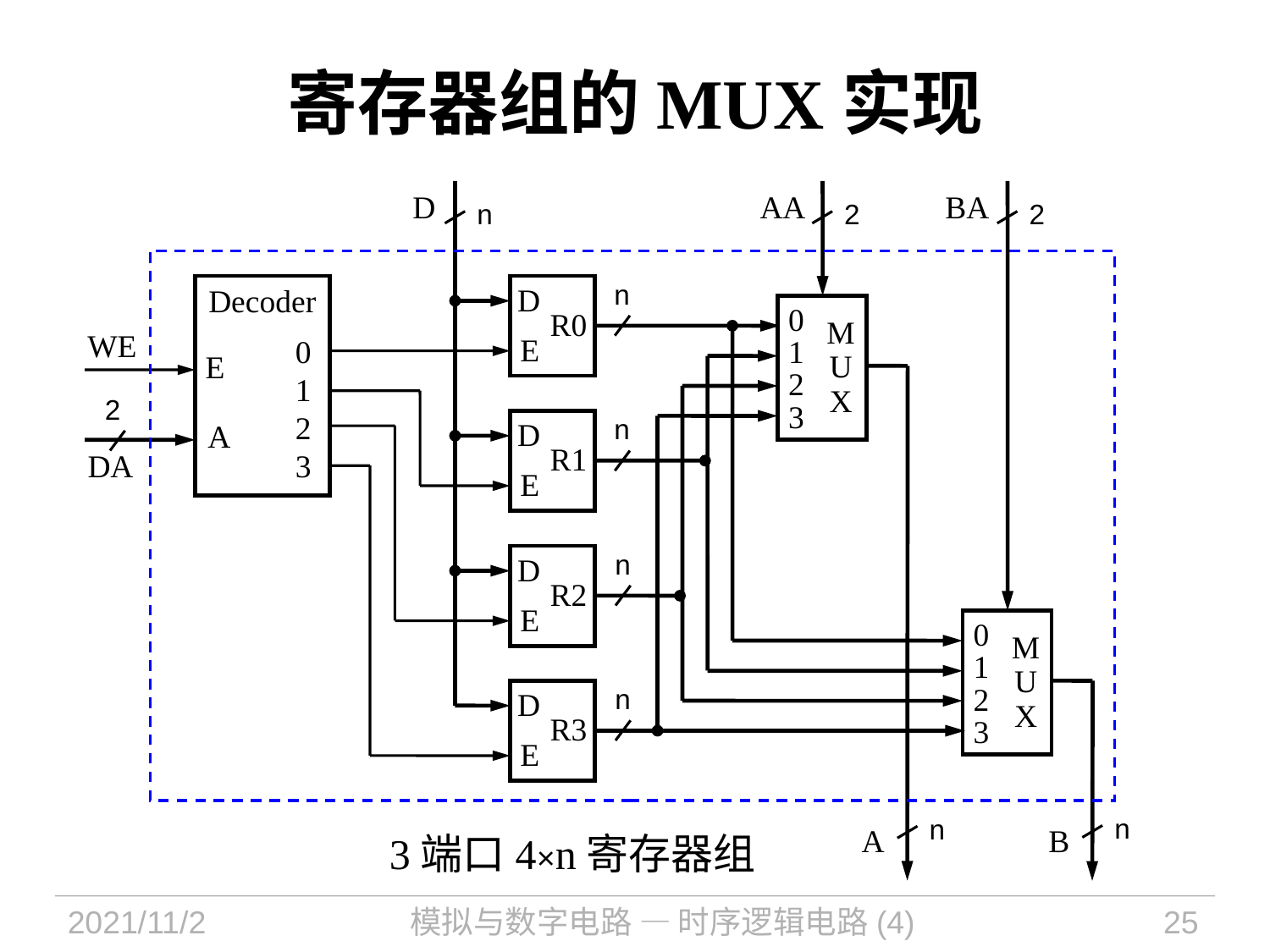

# 寄存器组的MUX实现
D

AA

BA

n
2
2

Decoder
    R0
n
D
M
U
X

0
1
2
3

WE

0
1
2
3
E

E

2
A
    R1
n

D

DA

E

    R2
n
D

E
M
U
X
0
1
2
3

    R3

n
D

E

A
B
n
n
3端口4×n寄存器组

2021/11/2
模拟与数字电路 — 时序逻辑电路(4)
25